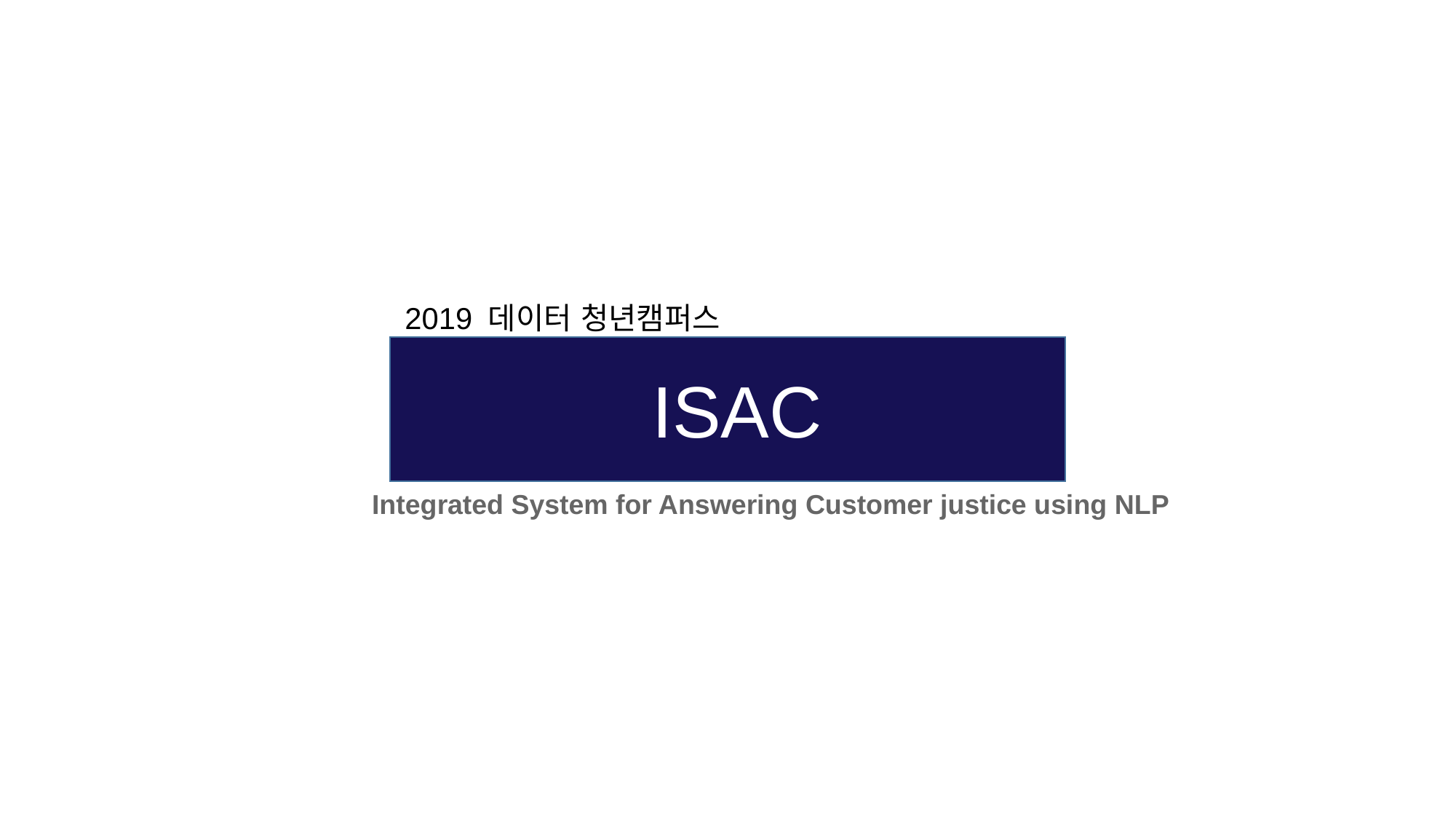

2019 데이터 청년캠퍼스

ISAC
Integrated System for Answering Customer justice using NLP